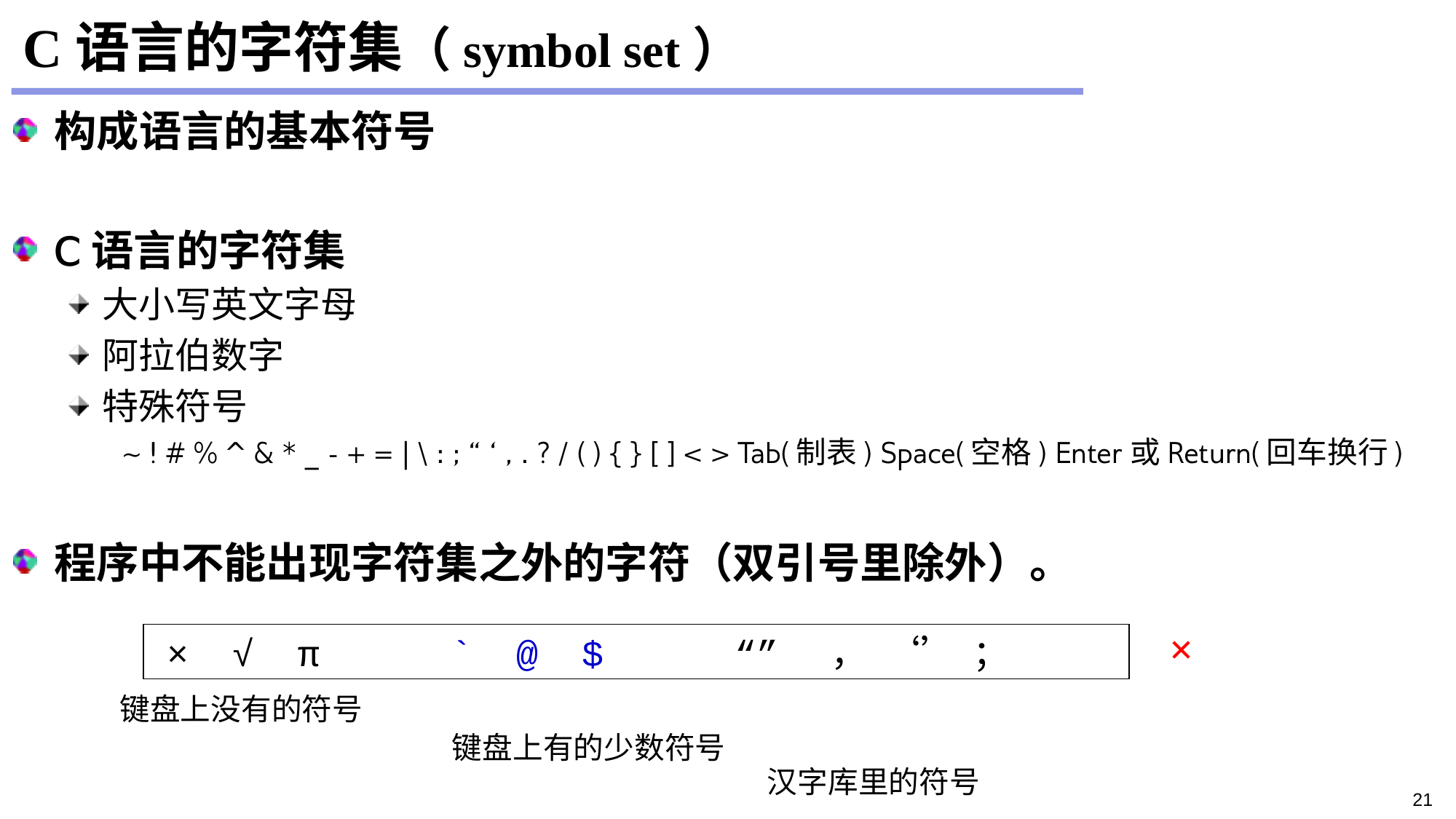

# C语言的字符集（symbol set）
构成语言的基本符号

C语言的字符集
大小写英文字母
阿拉伯数字
特殊符号
~ ! # % ^ & * _ - + = | \ : ; “ ‘ , . ? / ( ) { } [ ] < > Tab(制表) Space(空格) Enter或Return(回车换行)

程序中不能出现字符集之外的字符（双引号里除外）。

×
 ×  √  π      `  @  $      “”  ，  ‘’  ；
键盘上没有的符号
键盘上有的少数符号
汉字库里的符号
21